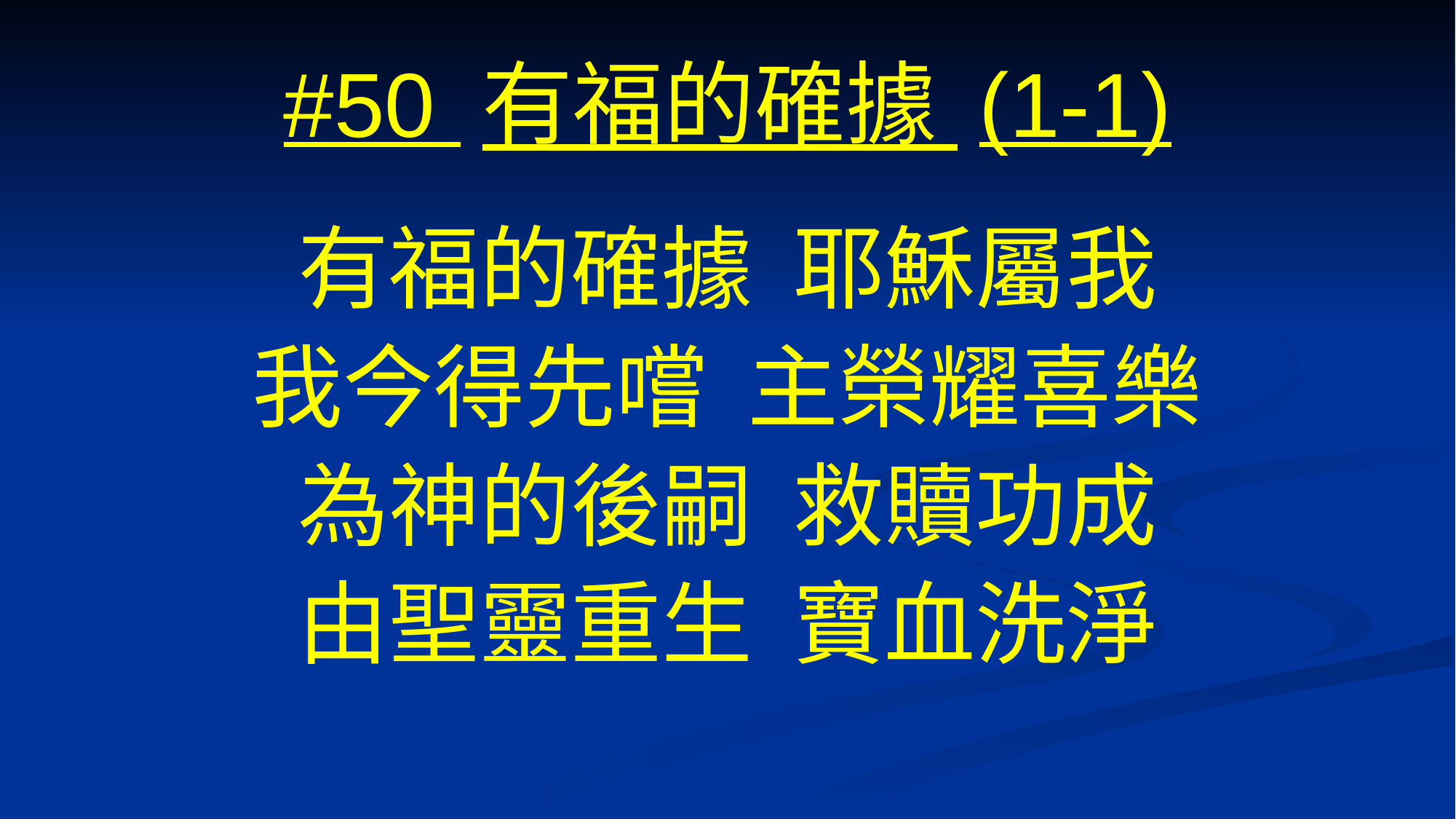

# #50 有福的確據 (1-1)
有福的確據  耶穌屬我
我今得先嚐  主榮耀喜樂
為神的後嗣  救贖功成
由聖靈重生  寶血洗淨